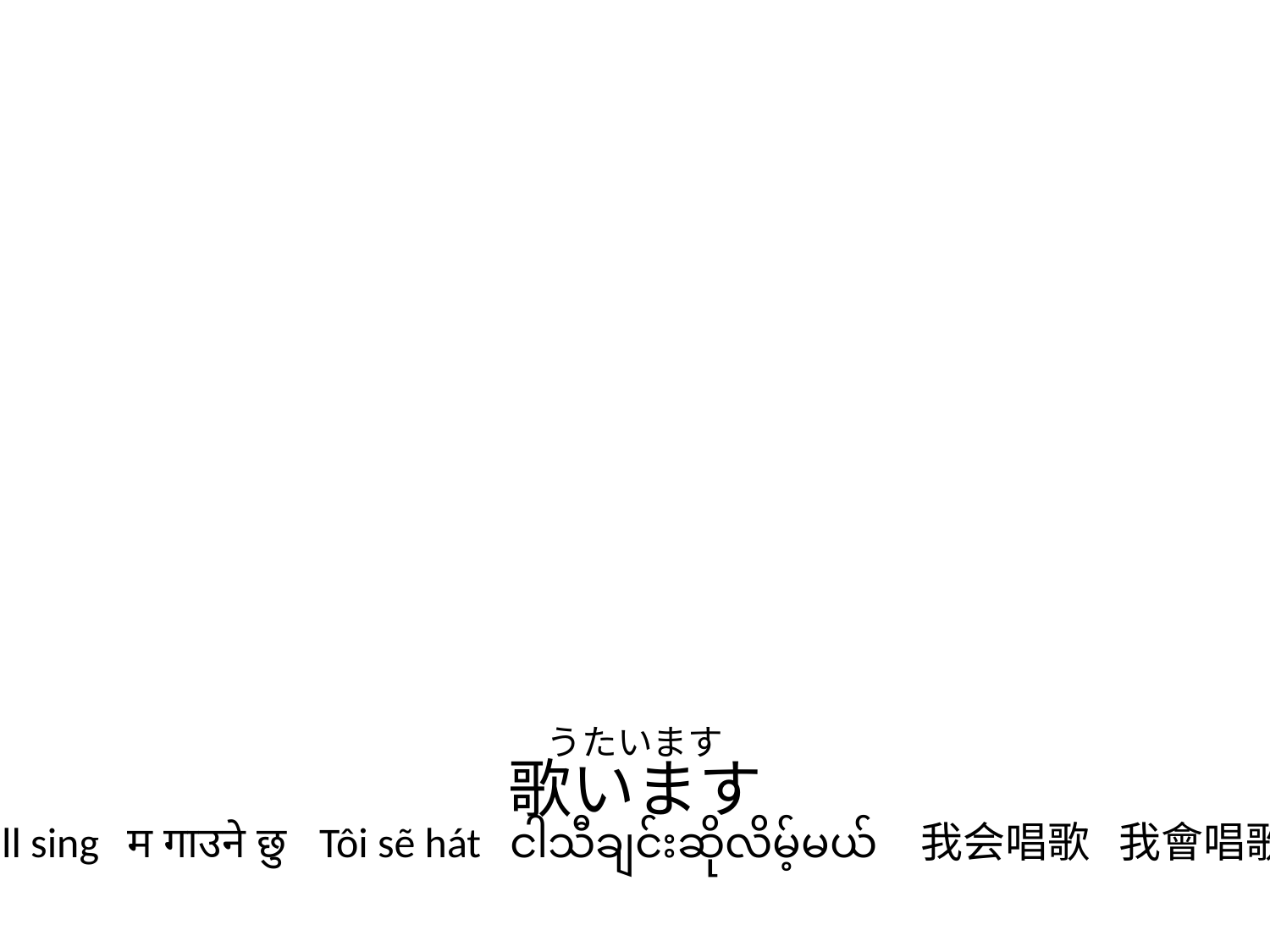

うたいます
歌います
I'll sing   म गाउने छु   Tôi sẽ hát   ငါသီချင်းဆိုလိမ့်မယ်   我会唱歌   我會唱歌